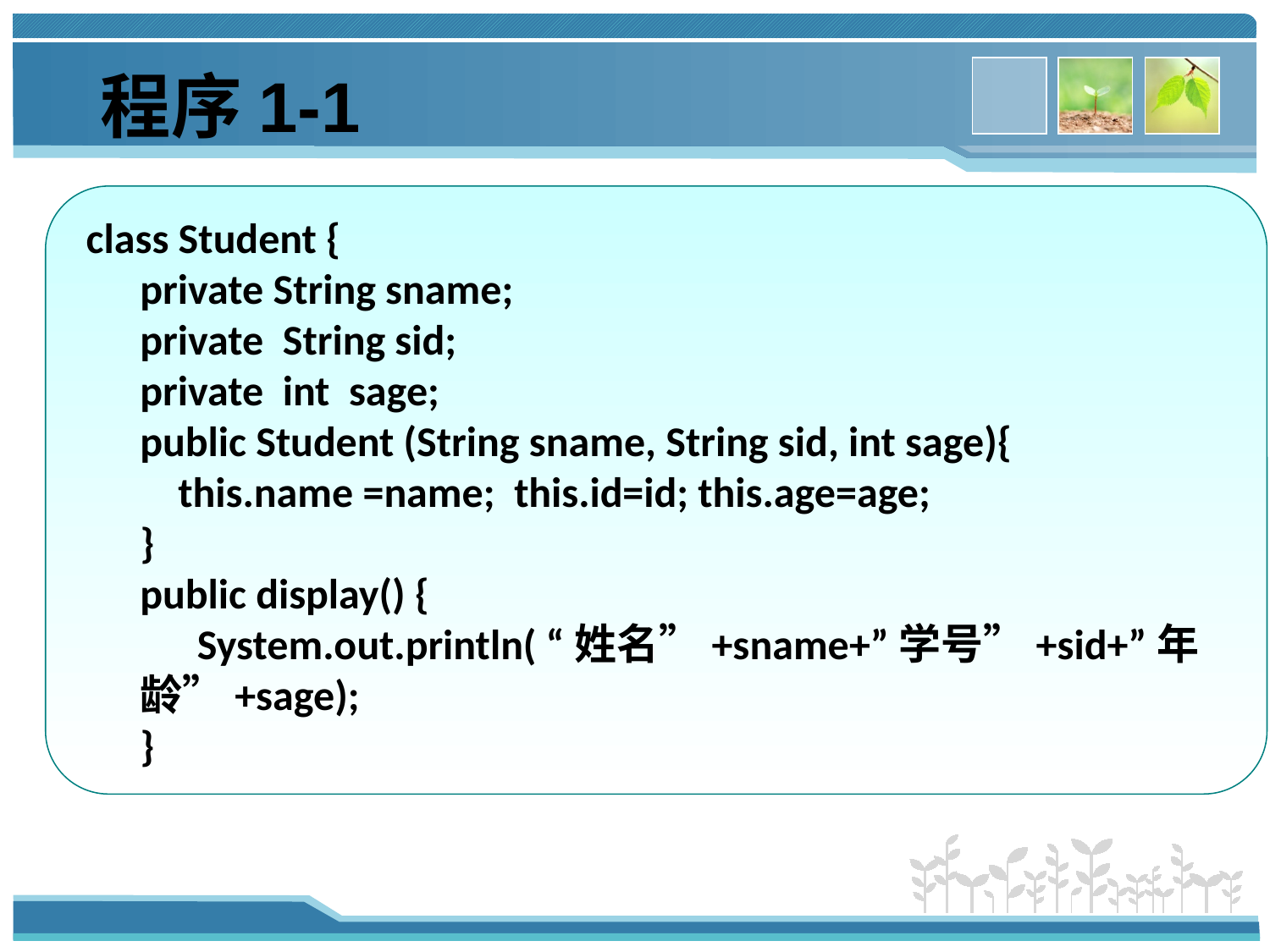

程序1-1

 class Student {
private String sname;
private  String sid;
private  int  sage;
public Student (String sname, String sid, int sage){
    this.name =name;  this.id=id; this.age=age;
}
public display() {
      System.out.println( “姓名”+sname+”学号”+sid+”年龄”+sage);
}